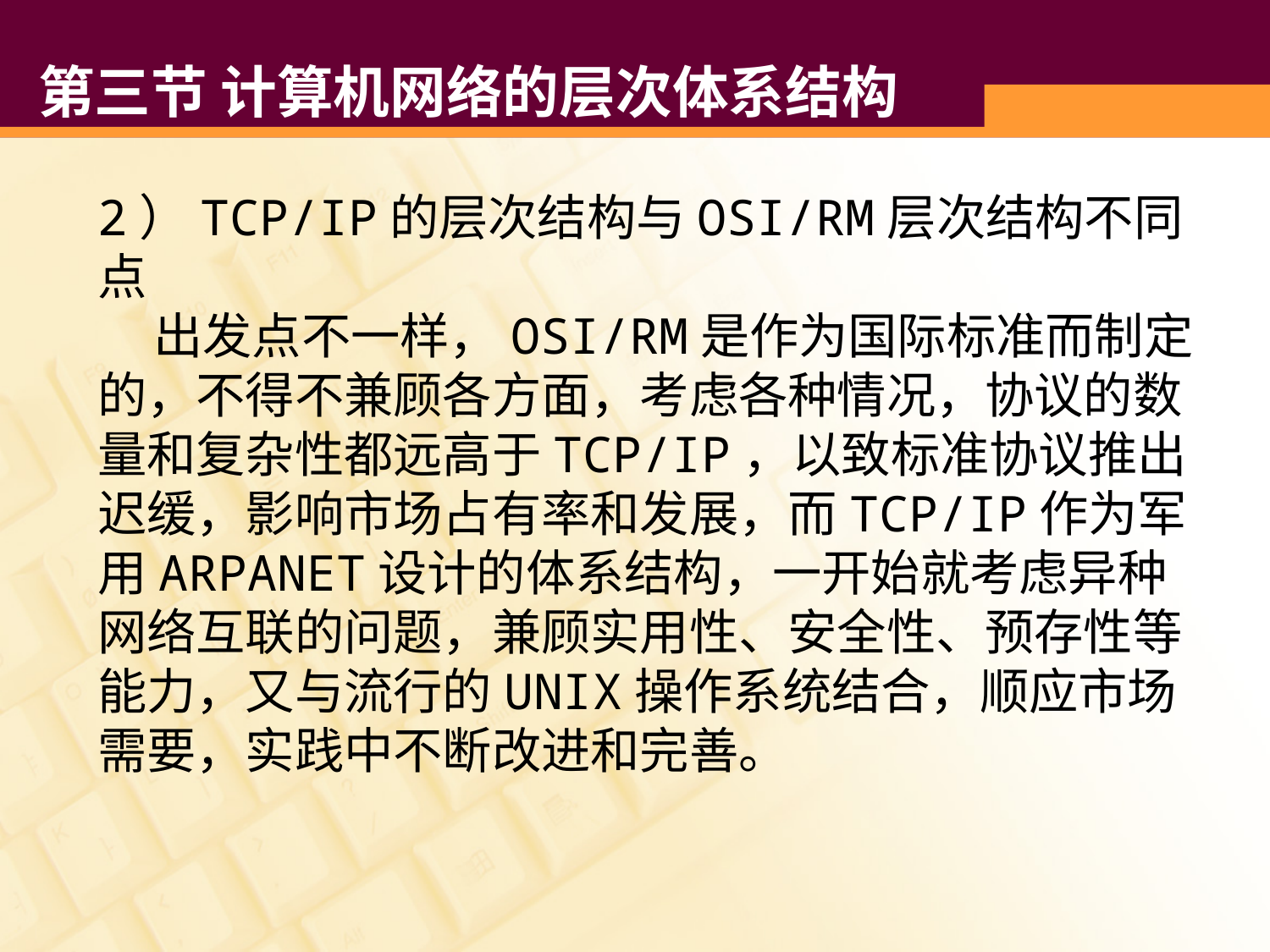

# 第三节 计算机网络的层次体系结构
2）TCP/IP的层次结构与OSI/RM层次结构不同点
    出发点不一样，OSI/RM是作为国际标准而制定的，不得不兼顾各方面，考虑各种情况，协议的数量和复杂性都远高于TCP/IP，以致标准协议推出迟缓，影响市场占有率和发展，而TCP/IP作为军用ARPANET设计的体系结构，一开始就考虑异种网络互联的问题，兼顾实用性、安全性、预存性等能力，又与流行的UNIX操作系统结合，顺应市场需要，实践中不断改进和完善。